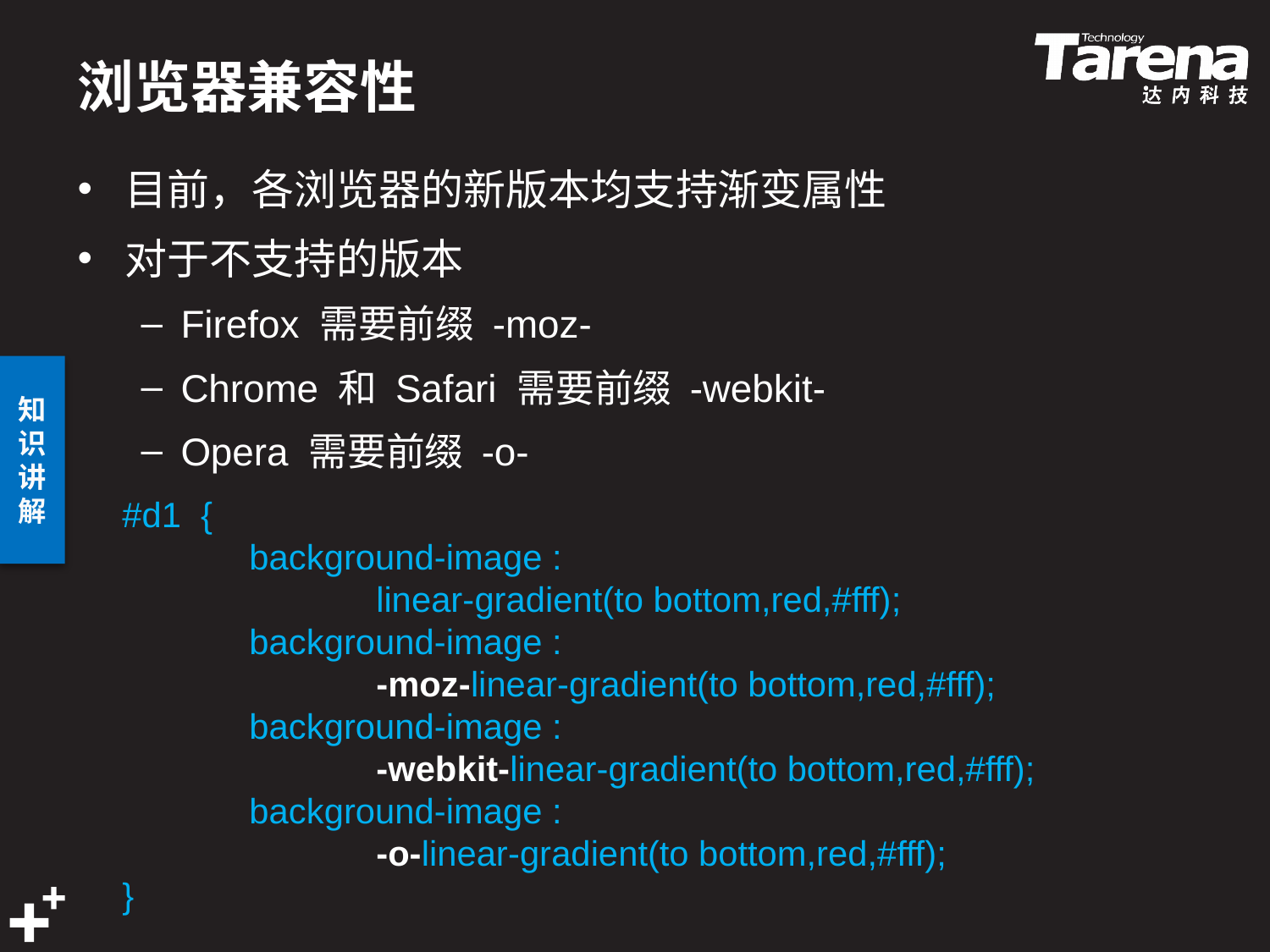

# 浏览器兼容性
目前，各浏览器的新版本均支持渐变属性
对于不支持的版本
Firefox 需要前缀 -moz-
Chrome 和 Safari 需要前缀 -webkit-
Opera 需要前缀 -o-
#d1  {
	background-image :
		linear-gradient(to bottom,red,#fff);
    	background-image :
		-moz-linear-gradient(to bottom,red,#fff);
	background-image :
		-webkit-linear-gradient(to bottom,red,#fff);
	background-image :
		-o-linear-gradient(to bottom,red,#fff);
}